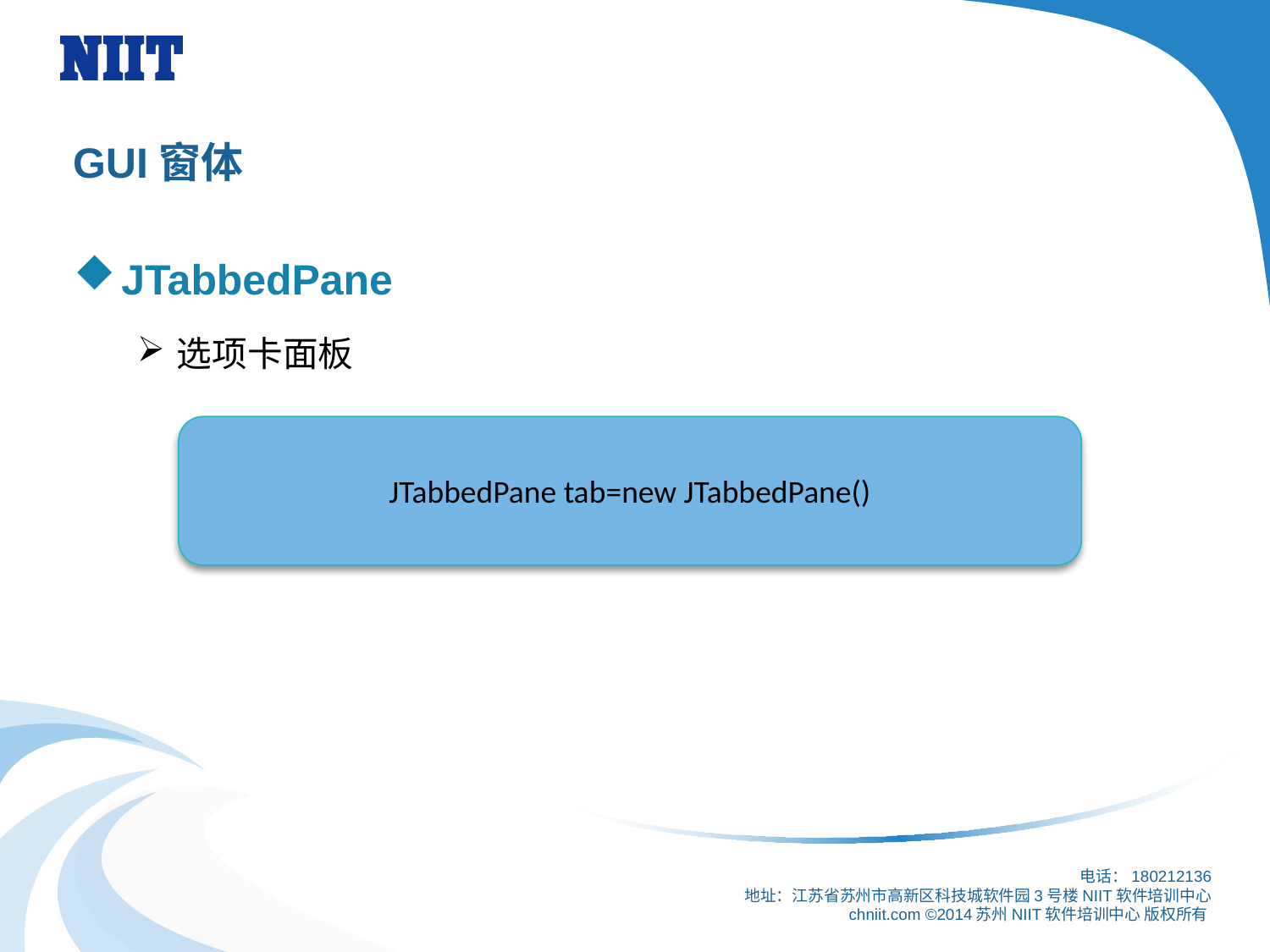

# GUI窗体
JTabbedPane
选项卡面板
JTabbedPane tab=new JTabbedPane()